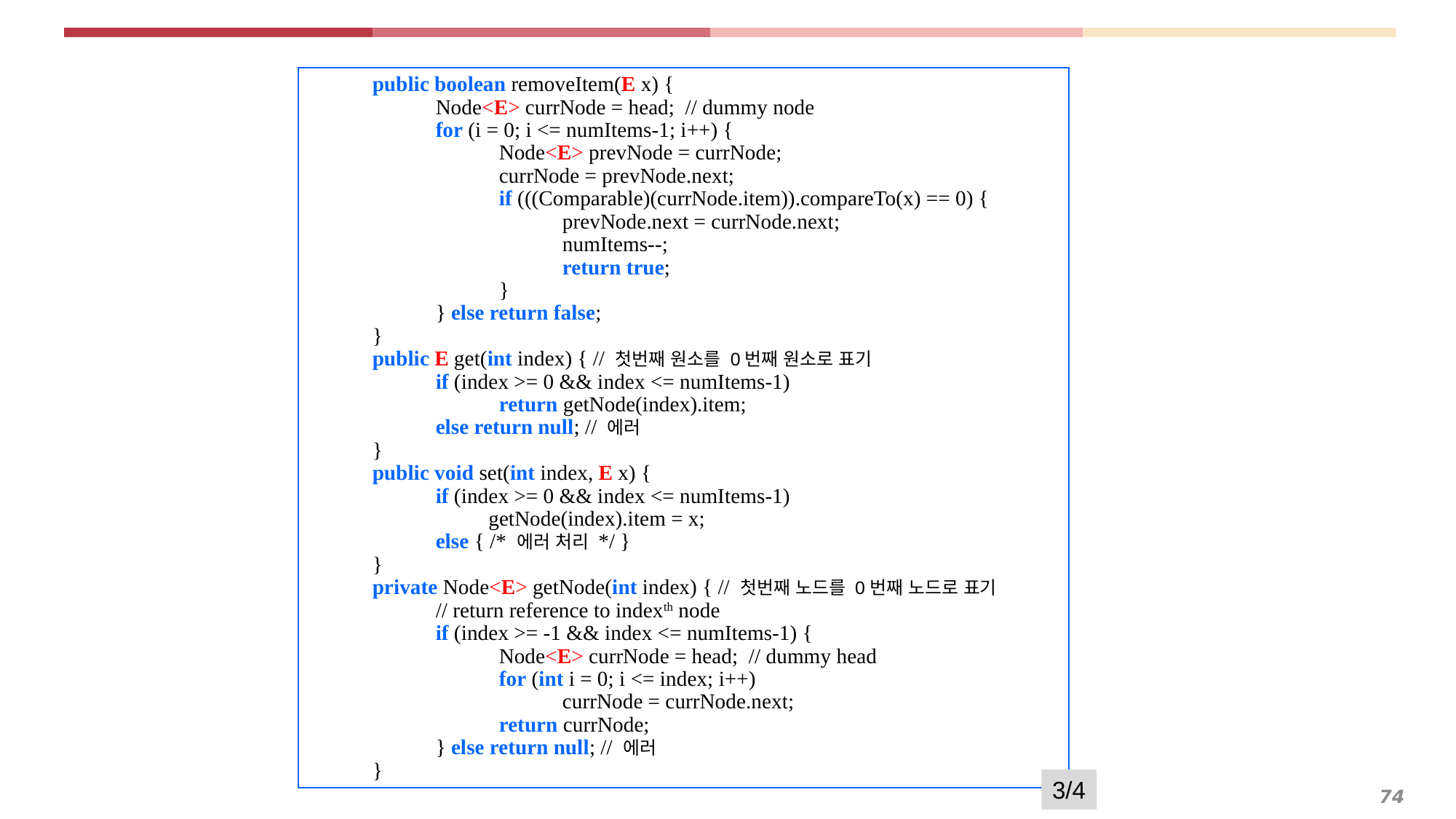

public boolean removeItem(E x) {
                        Node<E> currNode = head;  // dummy node
                        for (i = 0; i <= numItems-1; i++) {
                                    Node<E> prevNode = currNode;
                                    currNode = prevNode.next;
                                    if (((Comparable)(currNode.item)).compareTo(x) == 0) {
                                                prevNode.next = currNode.next;
                                                numItems--;
                                                return true;
                                    }
                        } else return false;
            }
            public E get(int index) { // 첫번째 원소를 0번째 원소로 표기
                        if (index >= 0 && index <= numItems-1)
                                    return getNode(index).item;
                        else return null; // 에러
            }
            public void set(int index, E x) {
                        if (index >= 0 && index <= numItems-1)
                                  getNode(index).item = x;
                        else { /* 에러 처리 */ }
            }
            private Node<E> getNode(int index) { // 첫번째 노드를 0번째 노드로 표기
                        // return reference to indexth node
                        if (index >= -1 && index <= numItems-1) {
                                    Node<E> currNode = head;  // dummy head
                                    for (int i = 0; i <= index; i++)
                                                currNode = currNode.next;
                                    return currNode;
                        } else return null; // 에러
            }
3/4